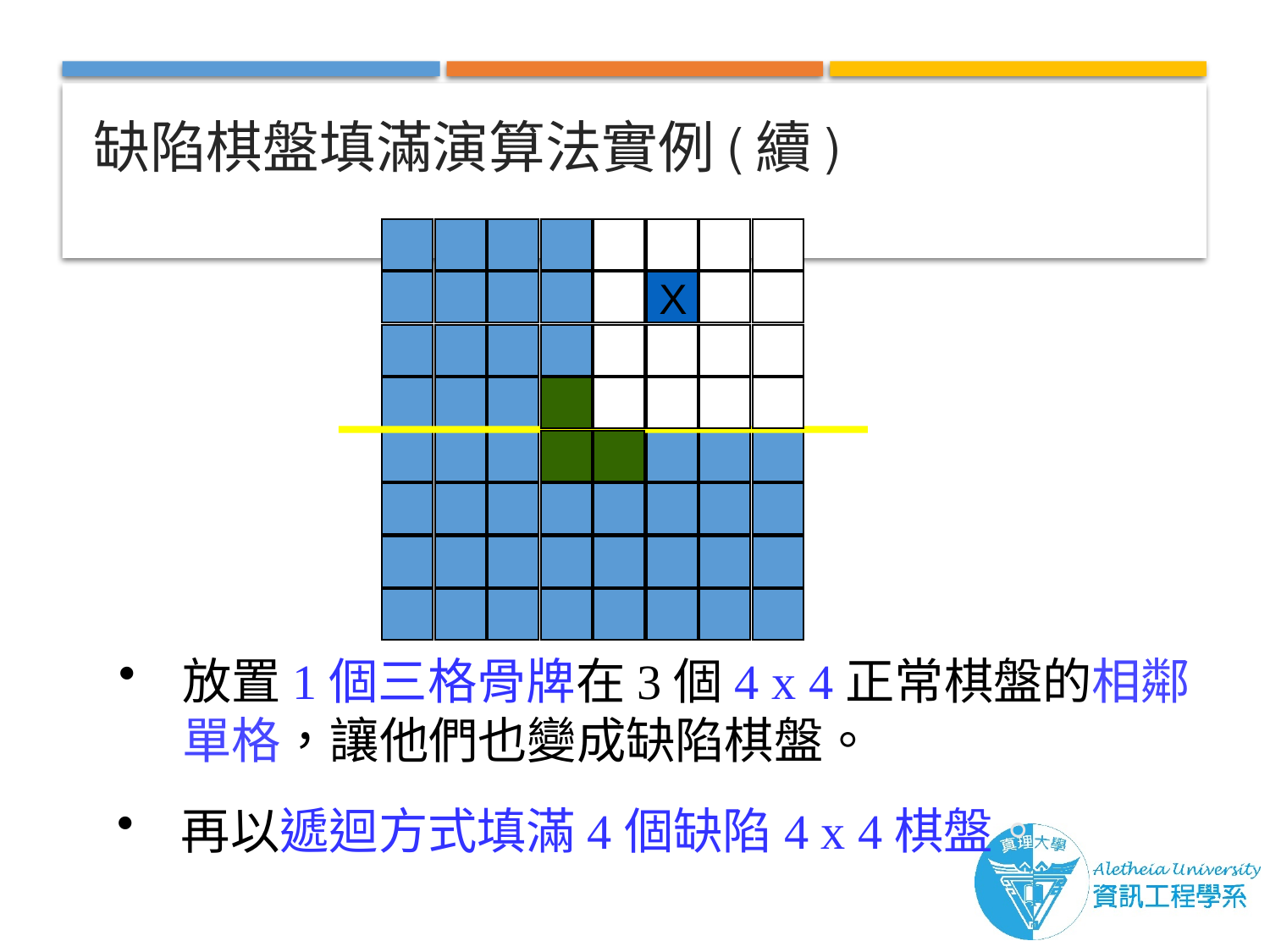

# 缺陷棋盤填滿演算法實例(續)

X

放置1個三格骨牌在3個4 x 4正常棋盤的相鄰單格，讓他們也變成缺陷棋盤。
再以遞迴方式填滿4個缺陷4 x 4棋盤。